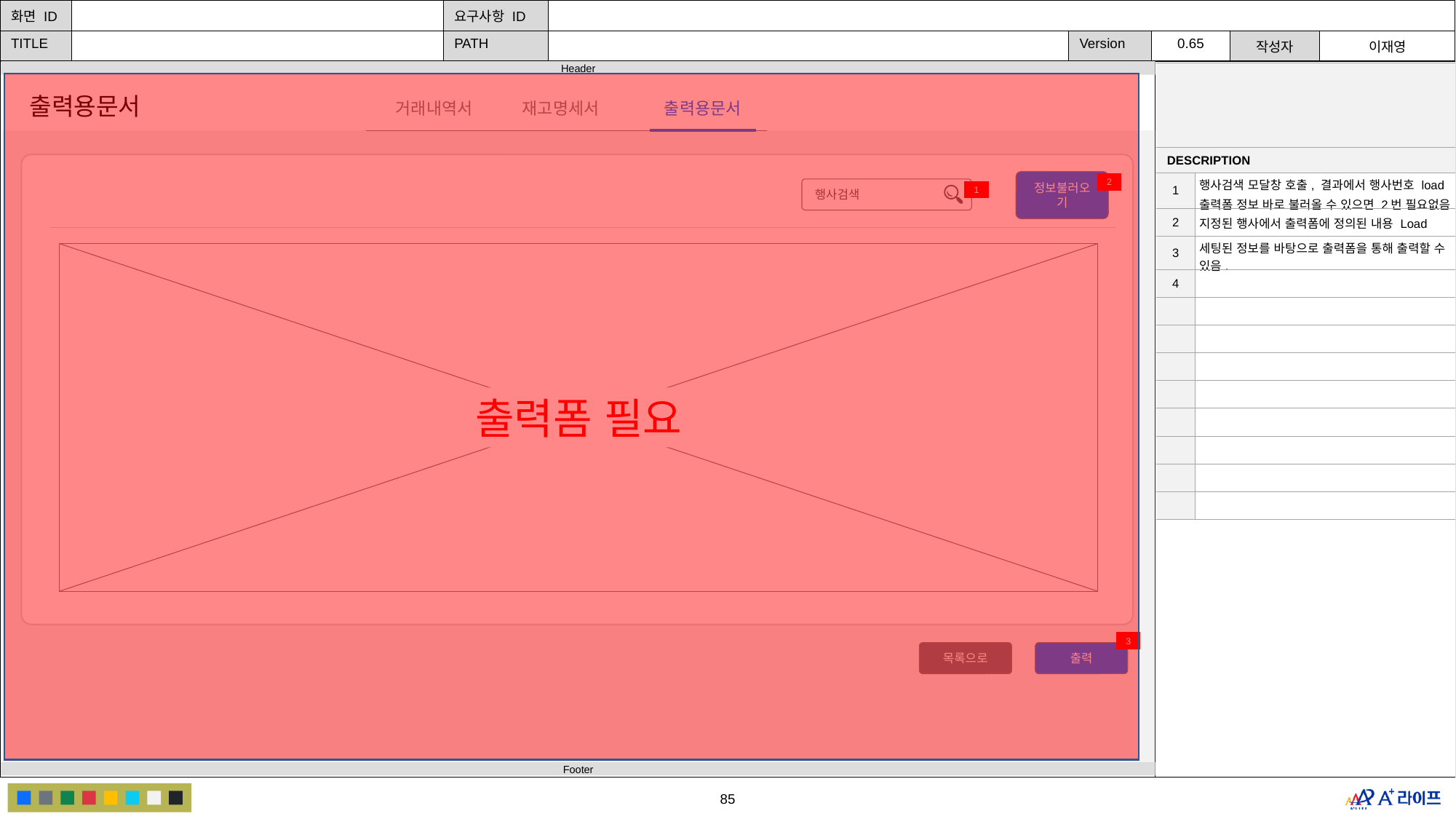

|  |  |
| --- | --- |
| DESCRIPTION |  |
| 1 | 행사검색 모달창 호출, 결과에서 행사번호 load 출력폼 정보 바로 불러올 수 있으면 2번 필요없음 |
| 2 | 지정된 행사에서 출력폼에 정의된 내용 Load |
| 3 | 세팅된 정보를 바탕으로 출력폼을 통해 출력할 수 있음. |
| 4 |  |
|  |  |
|  |  |
|  |  |
|  |  |
|  |  |
|  |  |
|  |  |
|  |  |

출력용문서
거래내역서
재고명세서
출력용문서

2
행사검색

정보불러오기
1

출력폼 필요
3
목록으로
출력